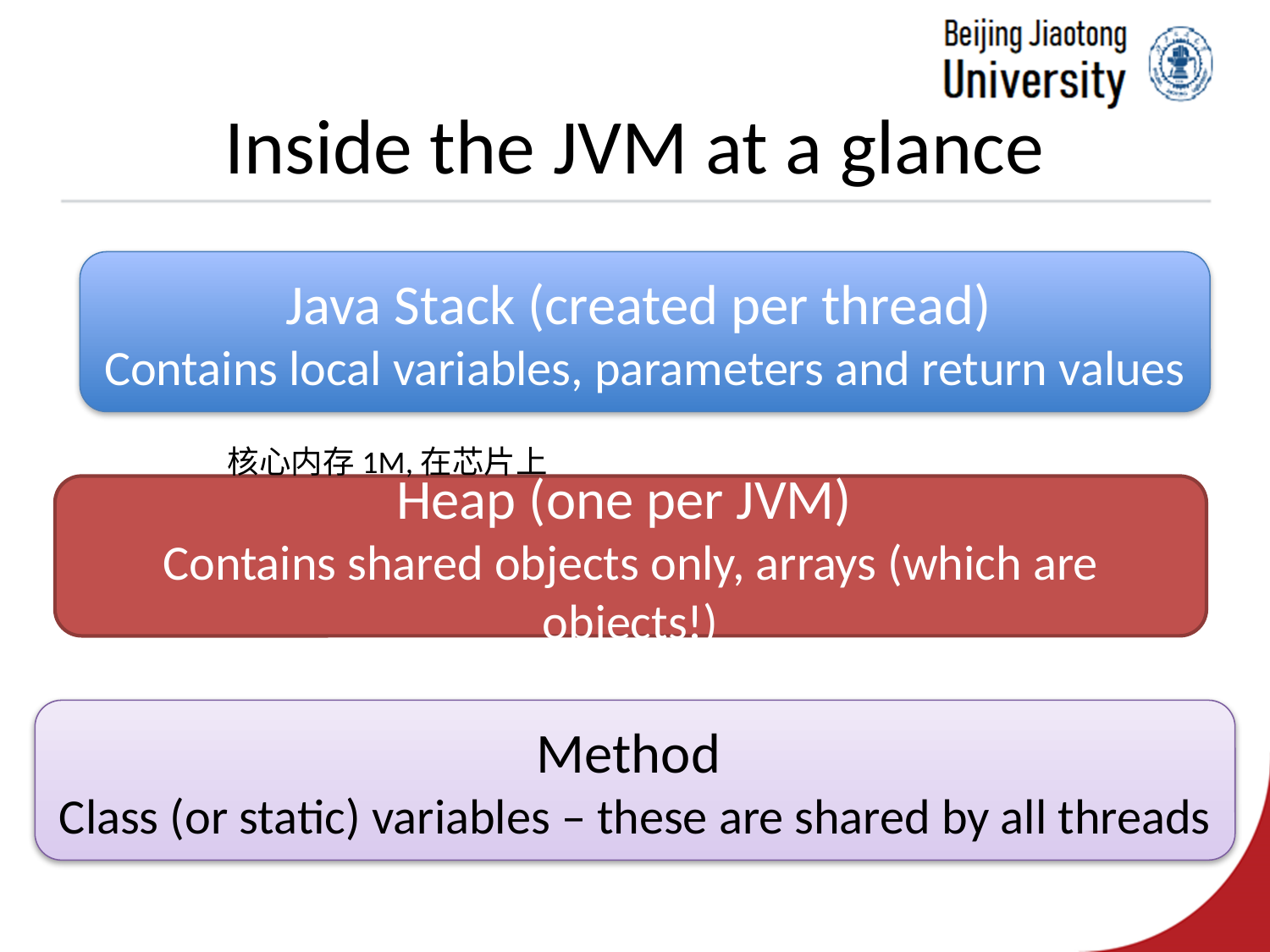

# Inside the JVM at a glance
Java Stack (created per thread)
Contains local variables, parameters and return values
核心内存1M,在芯片上
Heap (one per JVM)
Contains shared objects only, arrays (which are objects!)
Method
Class (or static) variables – these are shared by all threads